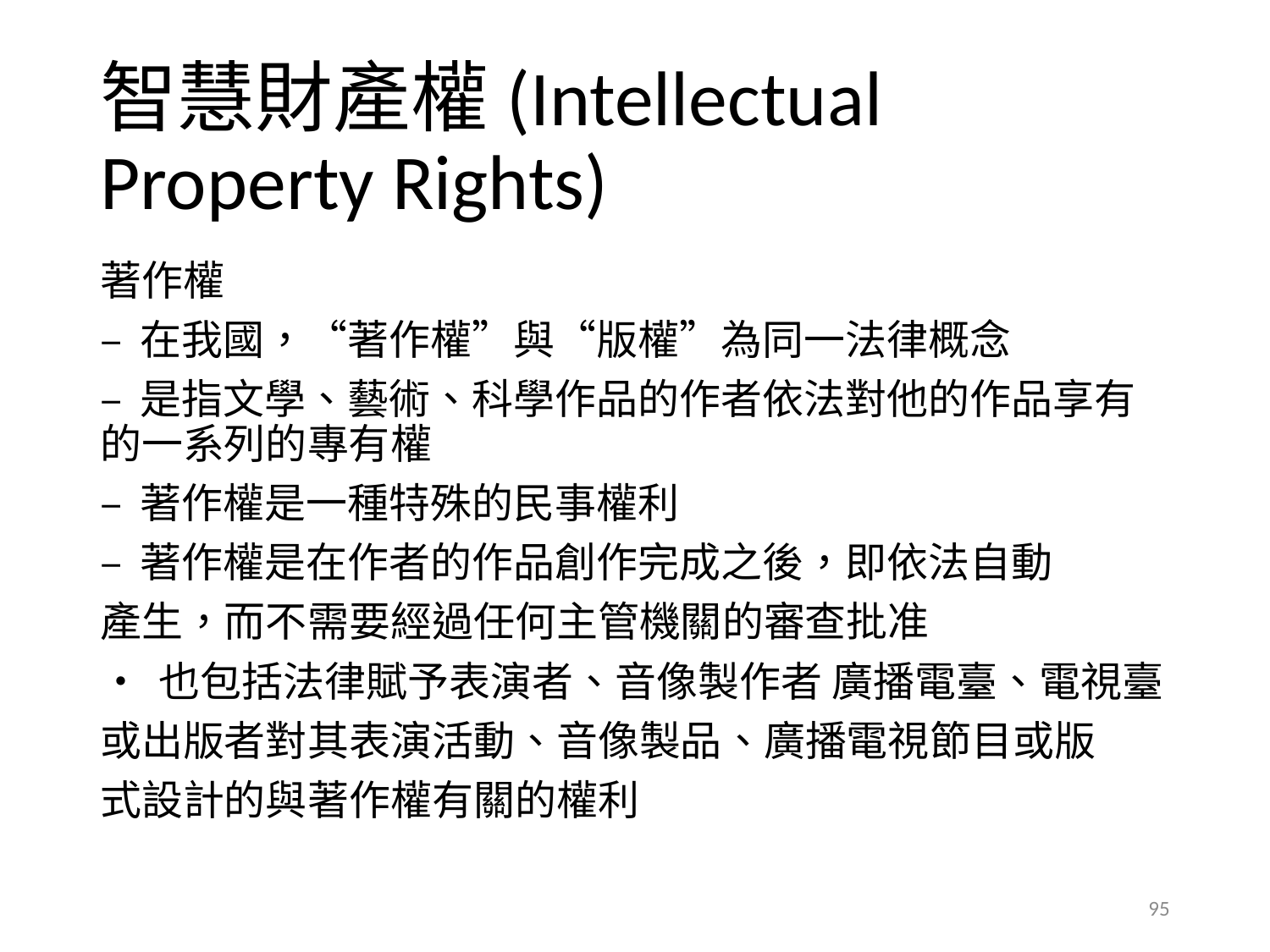

# 智慧財產權(Intellectual Property Rights)
著作權
– 在我國，“著作權”與“版權”為同一法律概念
– 是指文學、藝術、科學作品的作者依法對他的作品享有的一系列的專有權
– 著作權是一種特殊的民事權利
– 著作權是在作者的作品創作完成之後，即依法自動
產生，而不需要經過任何主管機關的審查批准
• 也包括法律賦予表演者、音像製作者 廣播電臺、電視臺
或出版者對其表演活動、音像製品、廣播電視節目或版
式設計的與著作權有關的權利
95